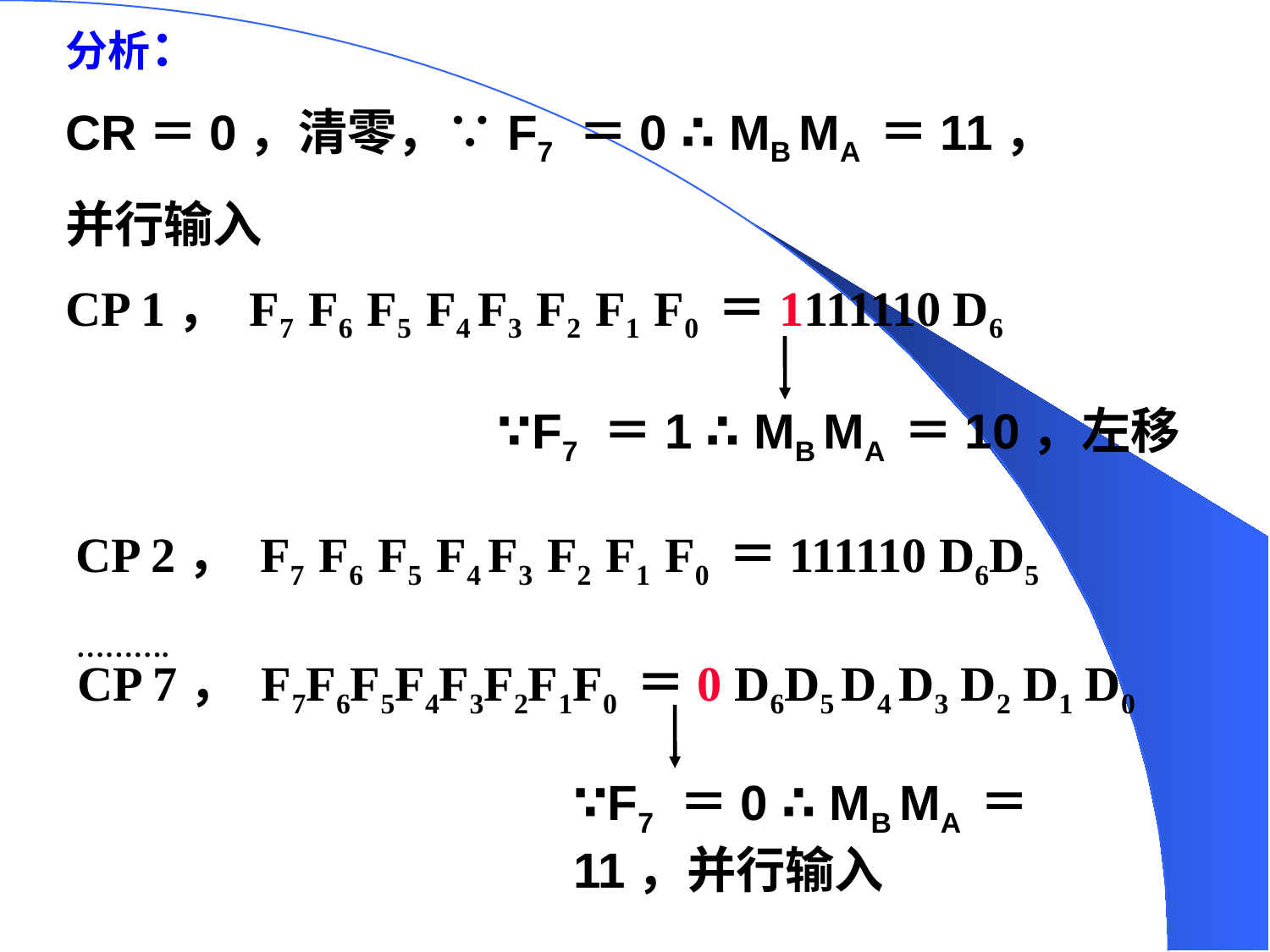

分析：
CR＝0，清零，∵F7 ＝0 ∴ MB MA ＝11，
并行输入
CP 1， F7  F6  F5  F4 F3  F2  F1  F0 ＝1111110 D6

∵F7 ＝1 ∴ MB MA ＝10，左移
CP 2， F7  F6  F5  F4 F3  F2  F1  F0 ＝111110 D6D5
……….
CP 7， F7F6F5F4F3F2F1F0 ＝0 D6D5 D4 D3 D2 D1 D0

∵F7 ＝0 ∴ MB MA ＝11，并行输入